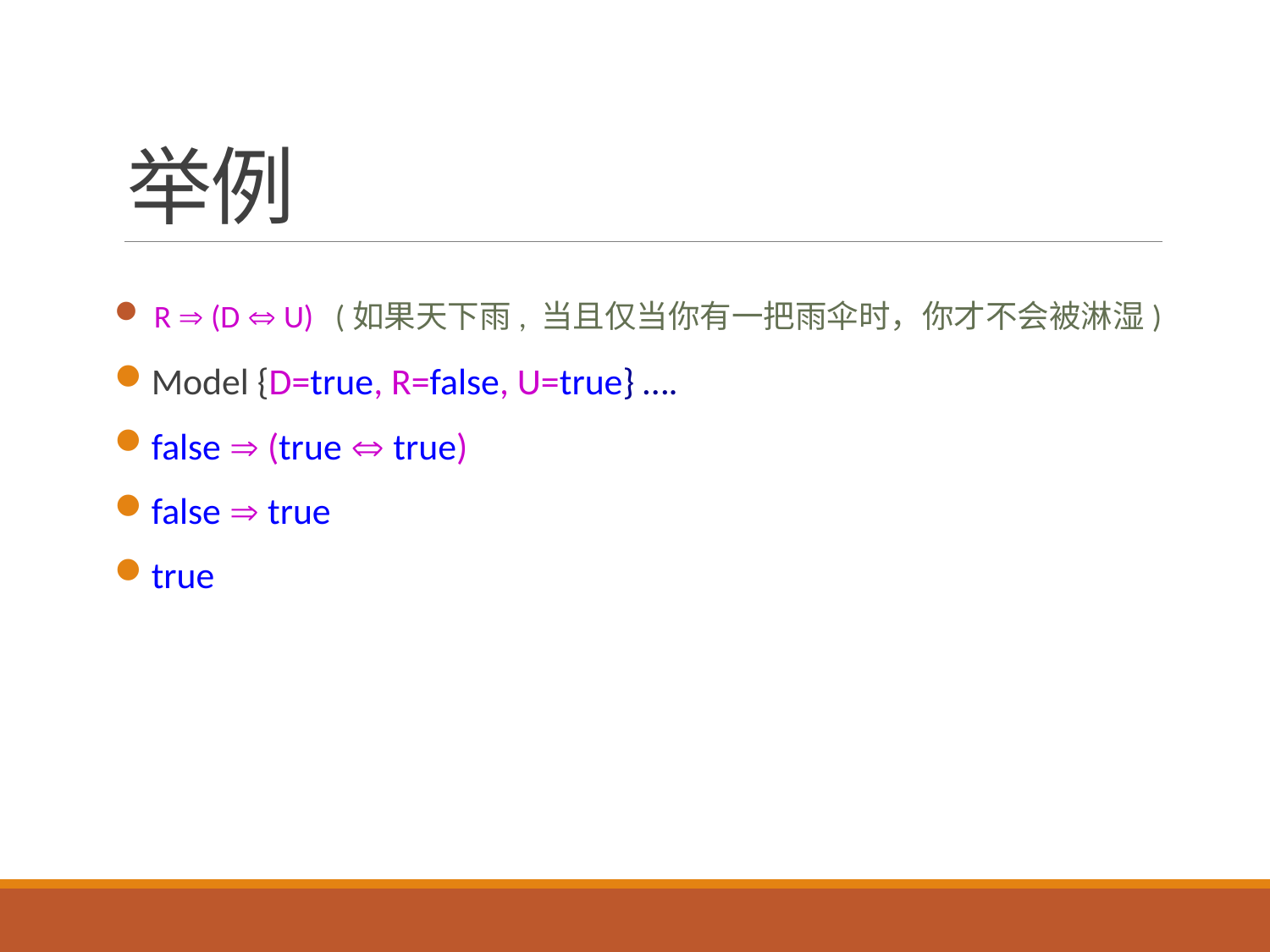

# 举例
R ⇒ (D ⇔ U)   (如果天下雨, 当且仅当你有一把雨伞时，你才不会被淋湿)
Model {D=true, R=false, U=true} ….
false ⇒ (true ⇔ true)
false ⇒ true
true